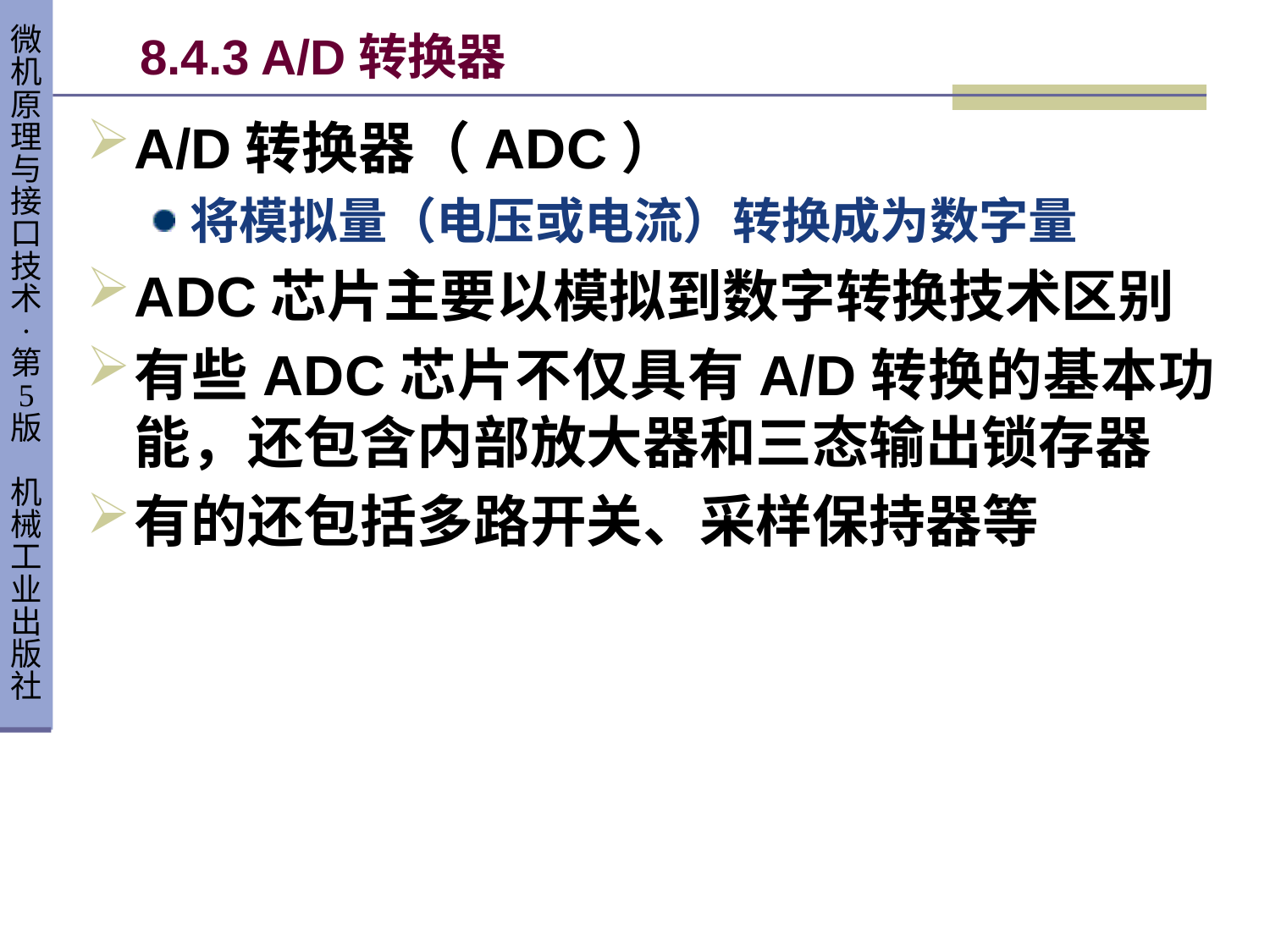

# 8.4.3 A/D转换器
A/D转换器（ADC）
将模拟量（电压或电流）转换成为数字量
ADC芯片主要以模拟到数字转换技术区别
有些ADC芯片不仅具有A/D转换的基本功能，还包含内部放大器和三态输出锁存器
有的还包括多路开关、采样保持器等